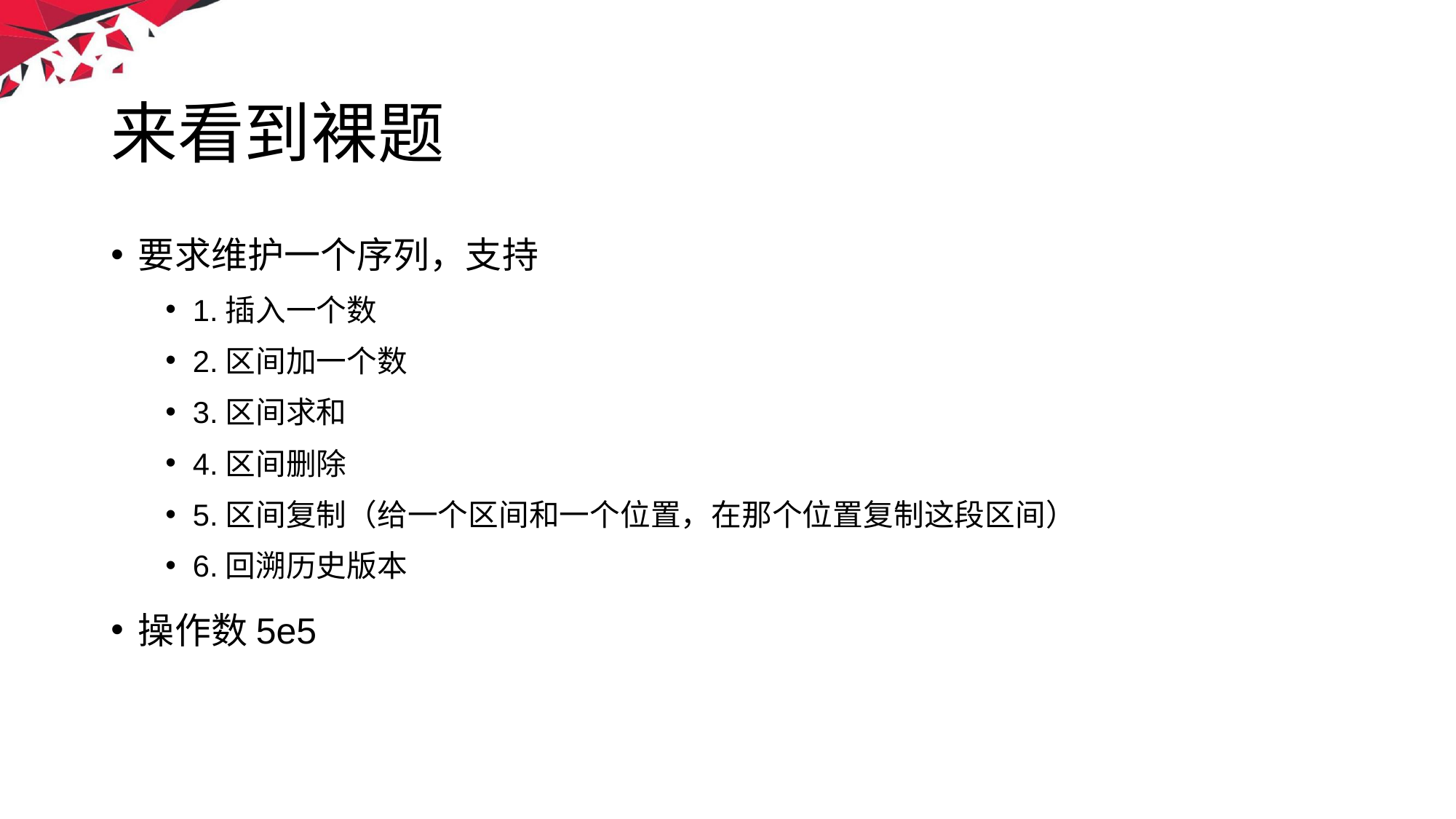

# 来看到裸题
要求维护一个序列，支持
1.插入一个数
2.区间加一个数
3.区间求和
4.区间删除
5.区间复制（给一个区间和一个位置，在那个位置复制这段区间）
6.回溯历史版本
操作数5e5